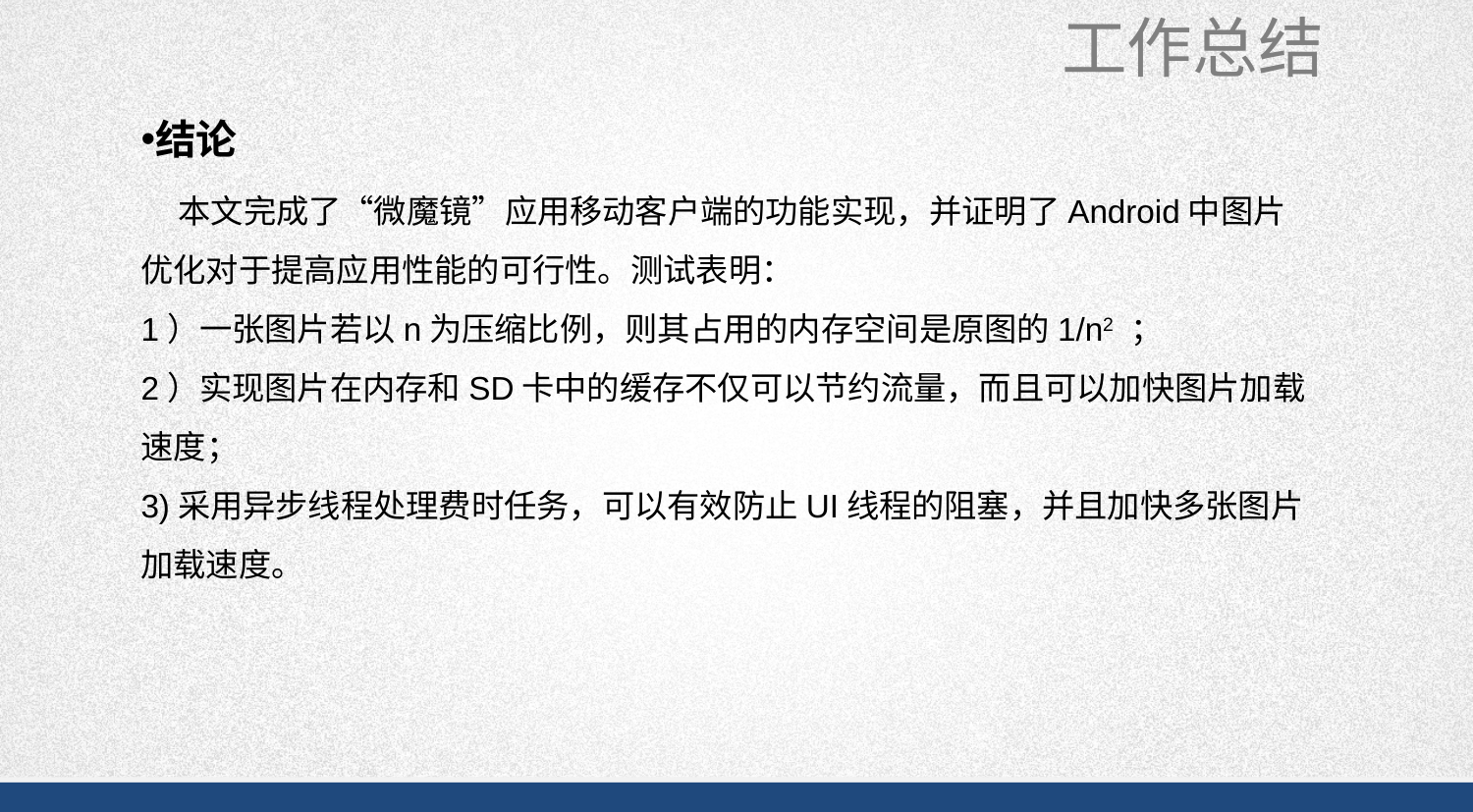

工作总结
结论
    本文完成了“微魔镜”应用移动客户端的功能实现，并证明了Android中图片优化对于提高应用性能的可行性。测试表明：
1）一张图片若以n为压缩比例，则其占用的内存空间是原图的1/n2 ；
2）实现图片在内存和SD卡中的缓存不仅可以节约流量，而且可以加快图片加载速度；
3)采用异步线程处理费时任务，可以有效防止UI线程的阻塞，并且加快多张图片加载速度。